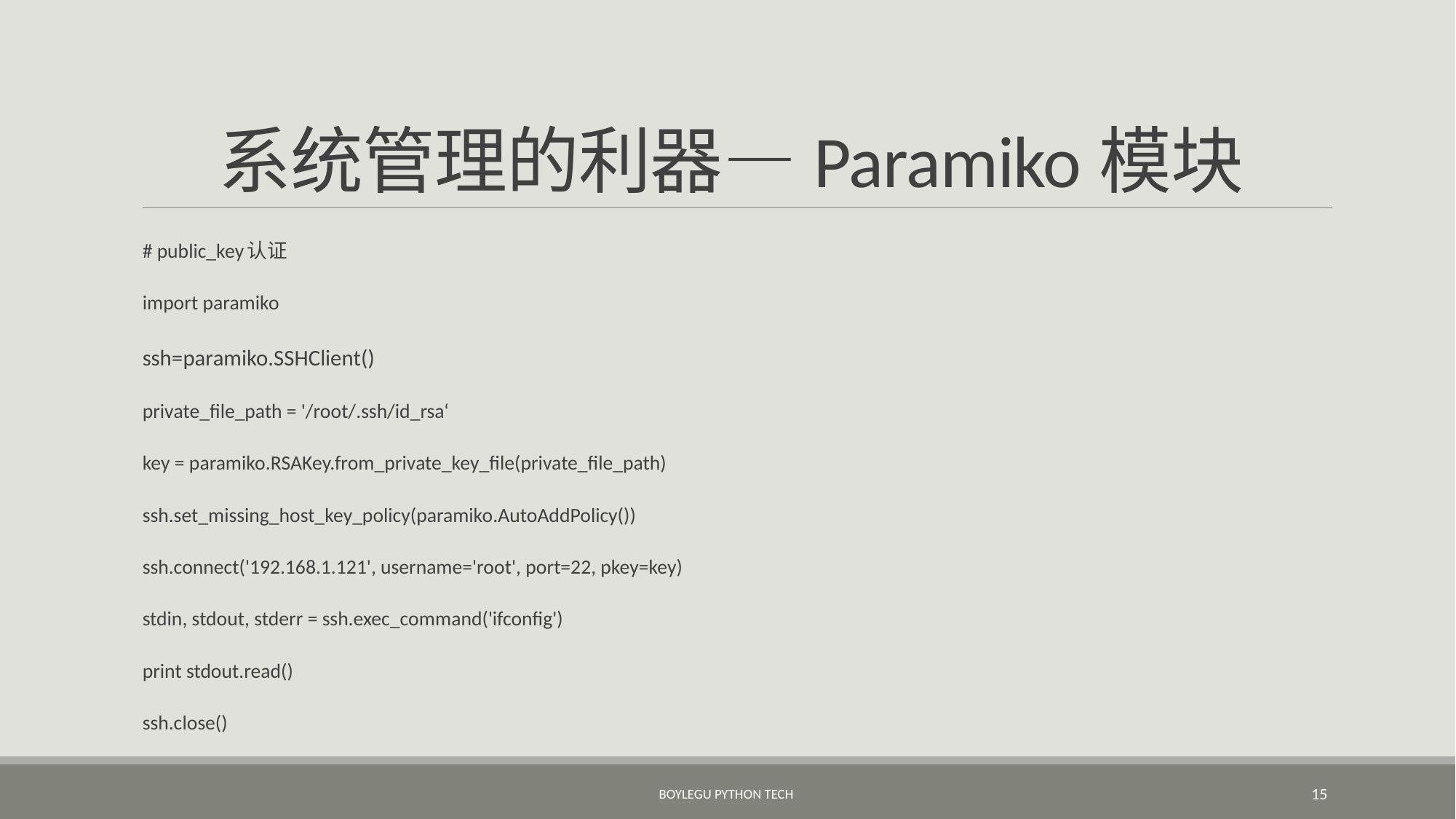

# 系统管理的利器—Paramiko模块
# public_key认证
import paramiko
ssh=paramiko.SSHClient()
private_file_path = '/root/.ssh/id_rsa‘
key = paramiko.RSAKey.from_private_key_file(private_file_path)
ssh.set_missing_host_key_policy(paramiko.AutoAddPolicy())
ssh.connect('192.168.1.121', username='root', port=22, pkey=key)
stdin, stdout, stderr = ssh.exec_command('ifconfig')
print stdout.read()
ssh.close()
BoyleGu Python Tech
15